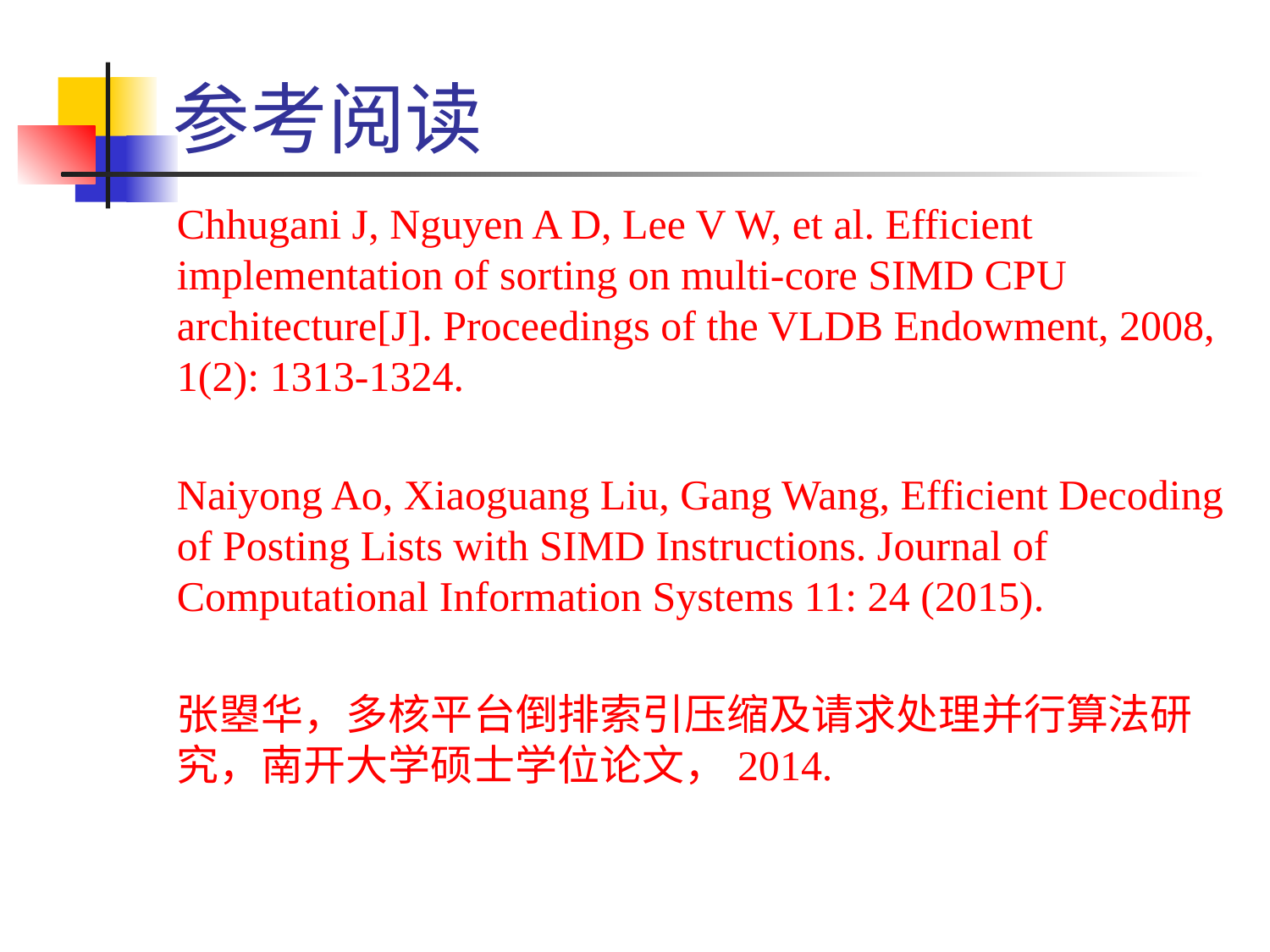

# 参考阅读
Chhugani J, Nguyen A D, Lee V W, et al. Efficient implementation of sorting on multi-core SIMD CPU architecture[J]. Proceedings of the VLDB Endowment, 2008, 1(2): 1313-1324.

Naiyong Ao, Xiaoguang Liu, Gang Wang, Efficient Decoding of Posting Lists with SIMD Instructions. Journal of Computational Information Systems 11: 24 (2015).

张曌华，多核平台倒排索引压缩及请求处理并行算法研究，南开大学硕士学位论文，2014.